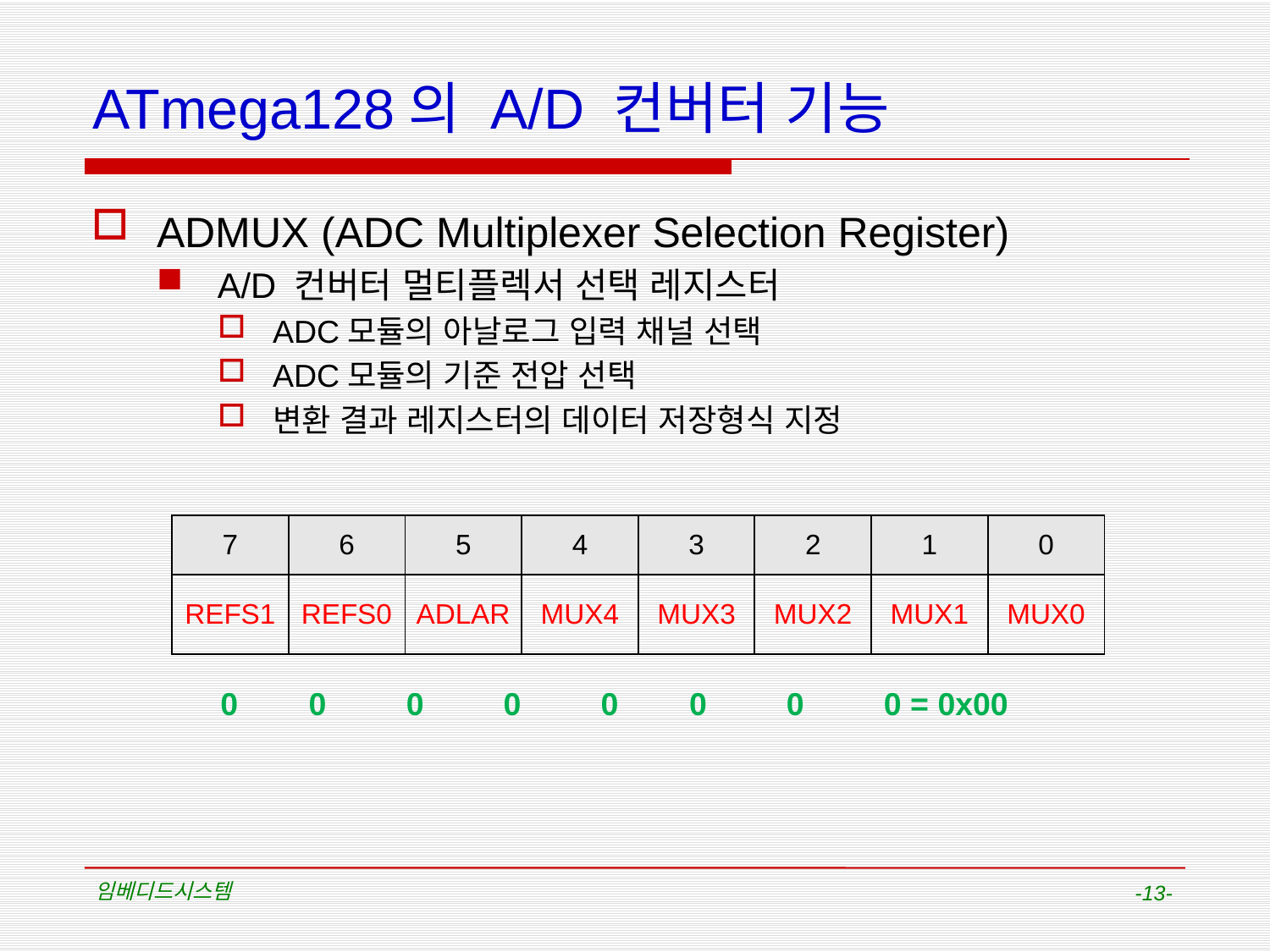

# ATmega128의 A/D 컨버터 기능
ADMUX (ADC Multiplexer Selection Register)
A/D 컨버터 멀티플렉서 선택 레지스터
ADC모듈의 아날로그 입력 채널 선택
ADC모듈의 기준 전압 선택
변환 결과 레지스터의 데이터 저장형식 지정
| 7 | 6 | 5 | 4 | 3 | 2 | 1 | 0 |
| --- | --- | --- | --- | --- | --- | --- | --- |
| REFS1 | REFS0 | ADLAR | MUX4 | MUX3 | MUX2 | MUX1 | MUX0 |
   0        0         0         0         0        0         0         0 = 0x00
임베디드시스템
-13-